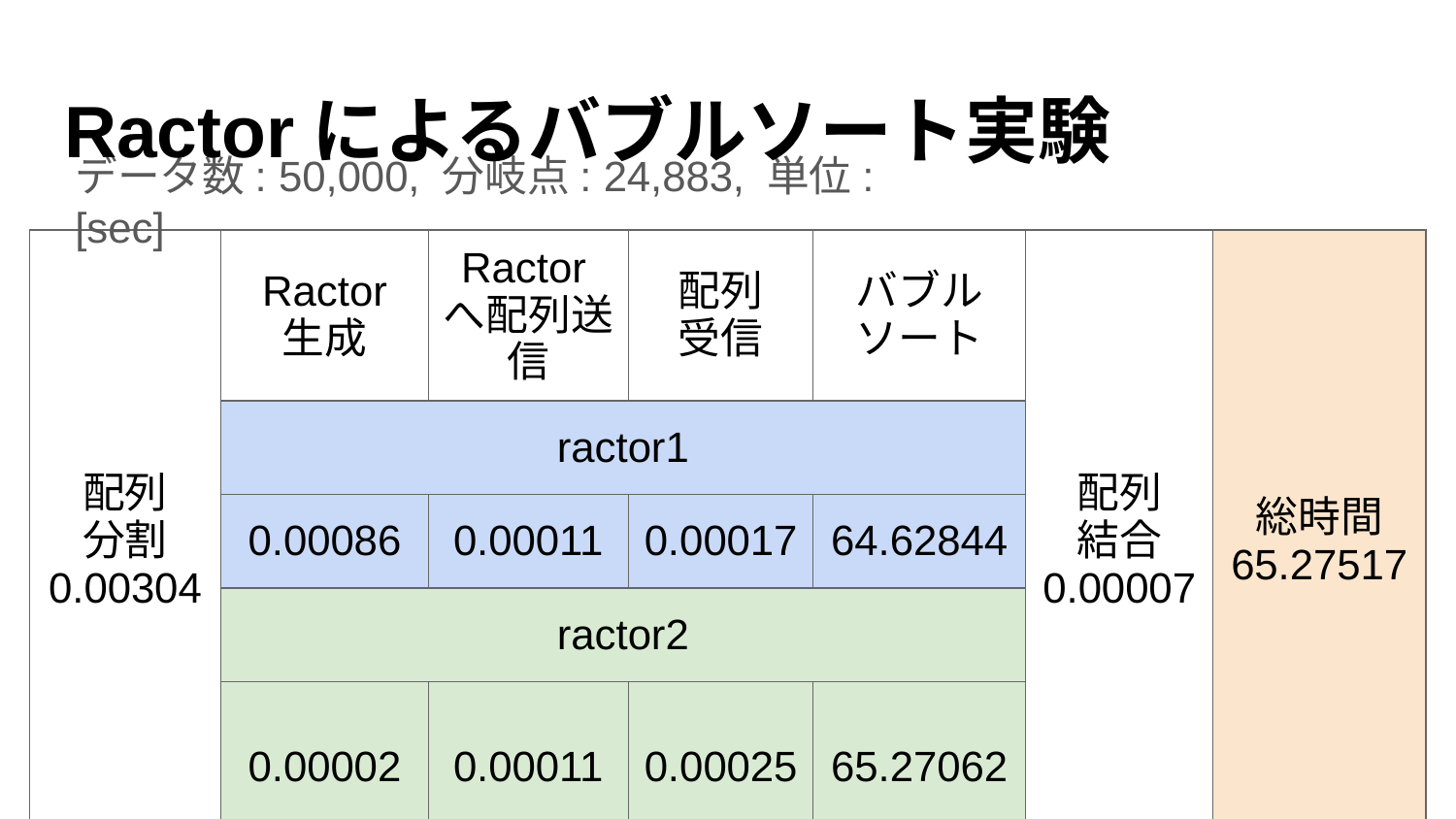

# Ractorによるバブルソート実験
データ数: 50,000, 分岐点: 24,883, 単位: [sec]
| 配列 分割 0.00304 | Ractor 生成 | Ractorへ配列送信 | 配列 受信 | バブル ソート | 配列 結合 0.00007 | 総時間 65.27517 |
| --- | --- | --- | --- | --- | --- | --- |
|  | ractor1 |  |  |  |  |  |
|  | 0.00086 | 0.00011 | 0.00017 | 64.62844 |  |  |
|  | ractor2 |  |  |  |  |  |
|  | 0.00002 | 0.00011 | 0.00025 | 65.27062 |  |  |
実行環境: M1 MacBook Air (8 cores、macOS Sonoma 14.5), Ruby 3.3.4
10